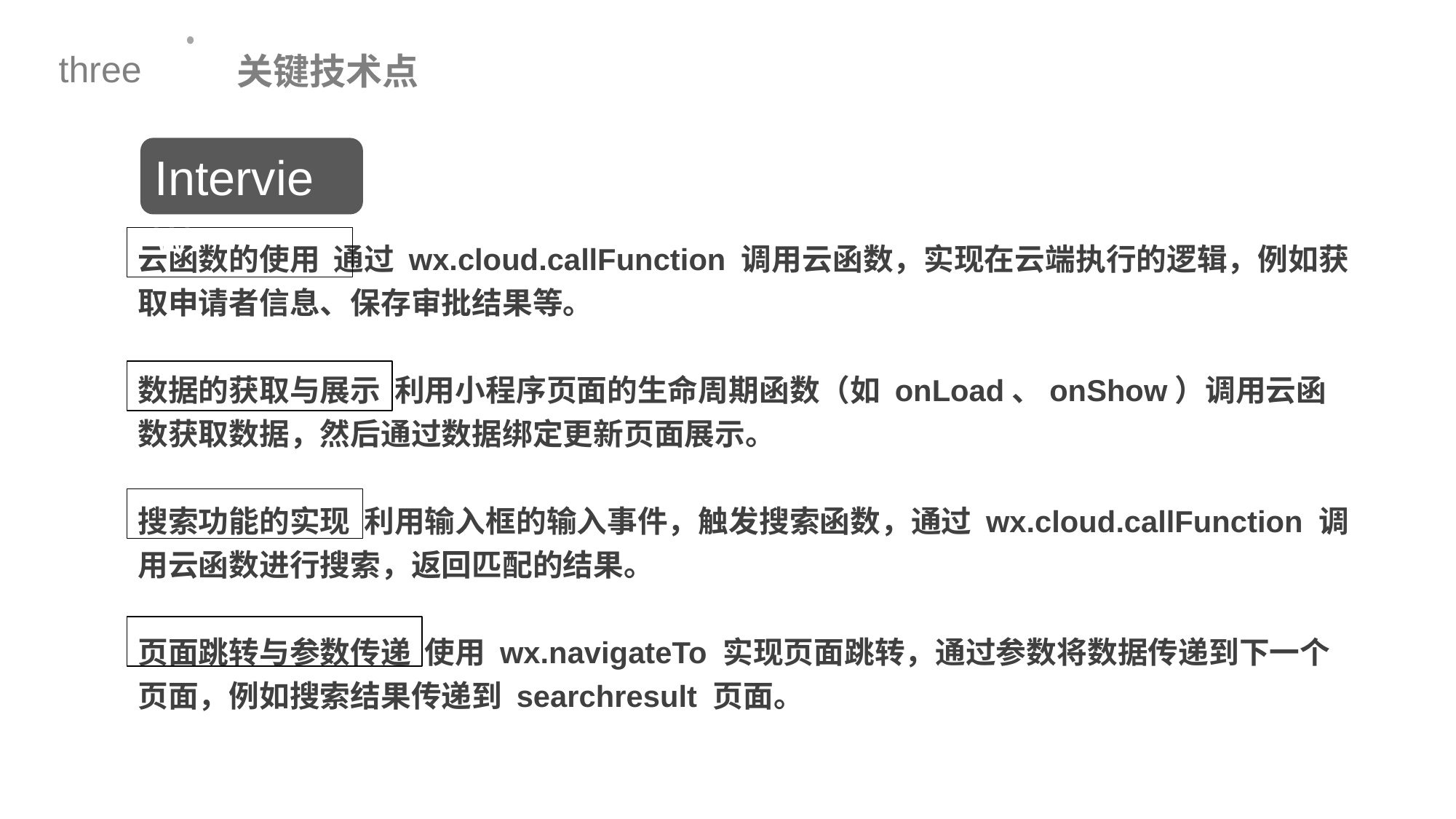

关键技术点

three
Interview
云函数的使用  通过 wx.cloud.callFunction 调用云函数，实现在云端执行的逻辑，例如获取申请者信息、保存审批结果等。

数据的获取与展示  利用小程序页面的生命周期函数（如 onLoad、onShow）调用云函数获取数据，然后通过数据绑定更新页面展示。

搜索功能的实现  利用输入框的输入事件，触发搜索函数，通过 wx.cloud.callFunction 调用云函数进行搜索，返回匹配的结果。

页面跳转与参数传递  使用 wx.navigateTo 实现页面跳转，通过参数将数据传递到下一个页面，例如搜索结果传递到 searchresult 页面。